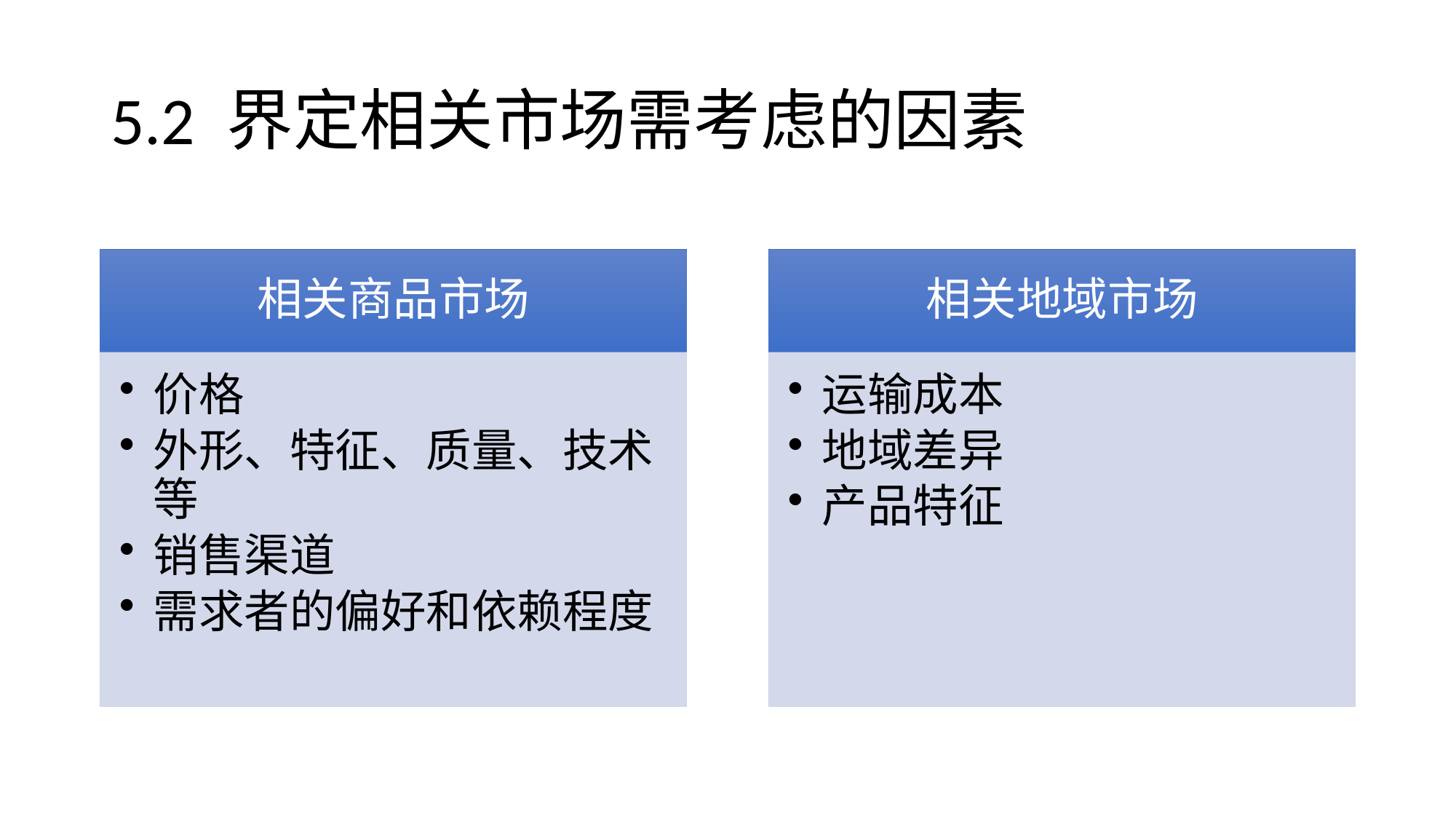

# 5.2 界定相关市场需考虑的因素
相关商品市场
价格
外形、特征、质量、技术等
销售渠道
需求者的偏好和依赖程度
相关地域市场
运输成本
地域差异
产品特征